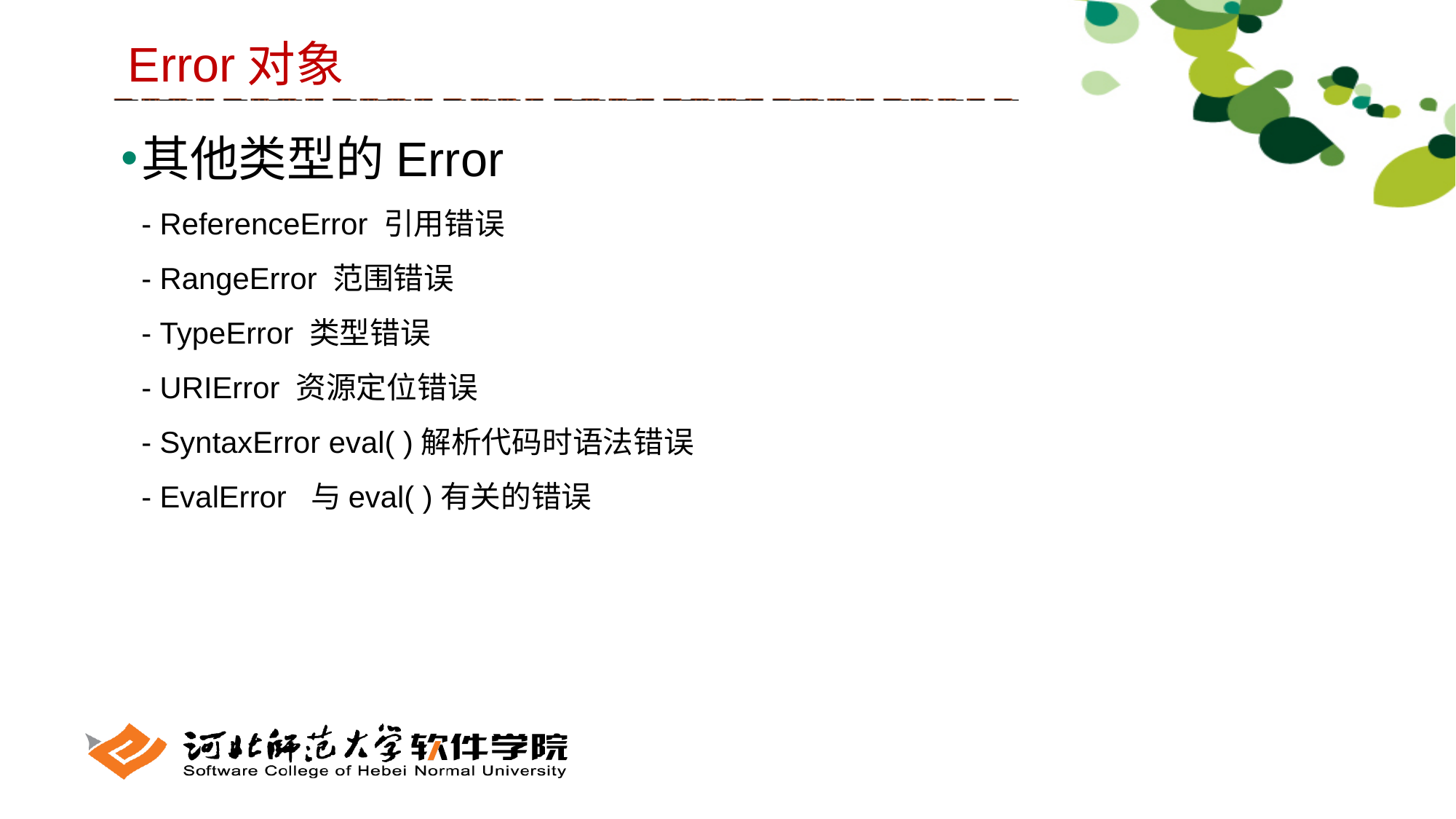

Error对象
其他类型的Error
- ReferenceError 引用错误
- RangeError 范围错误
- TypeError 类型错误
- URIError 资源定位错误
- SyntaxError eval( )解析代码时语法错误
- EvalError  与eval( )有关的错误